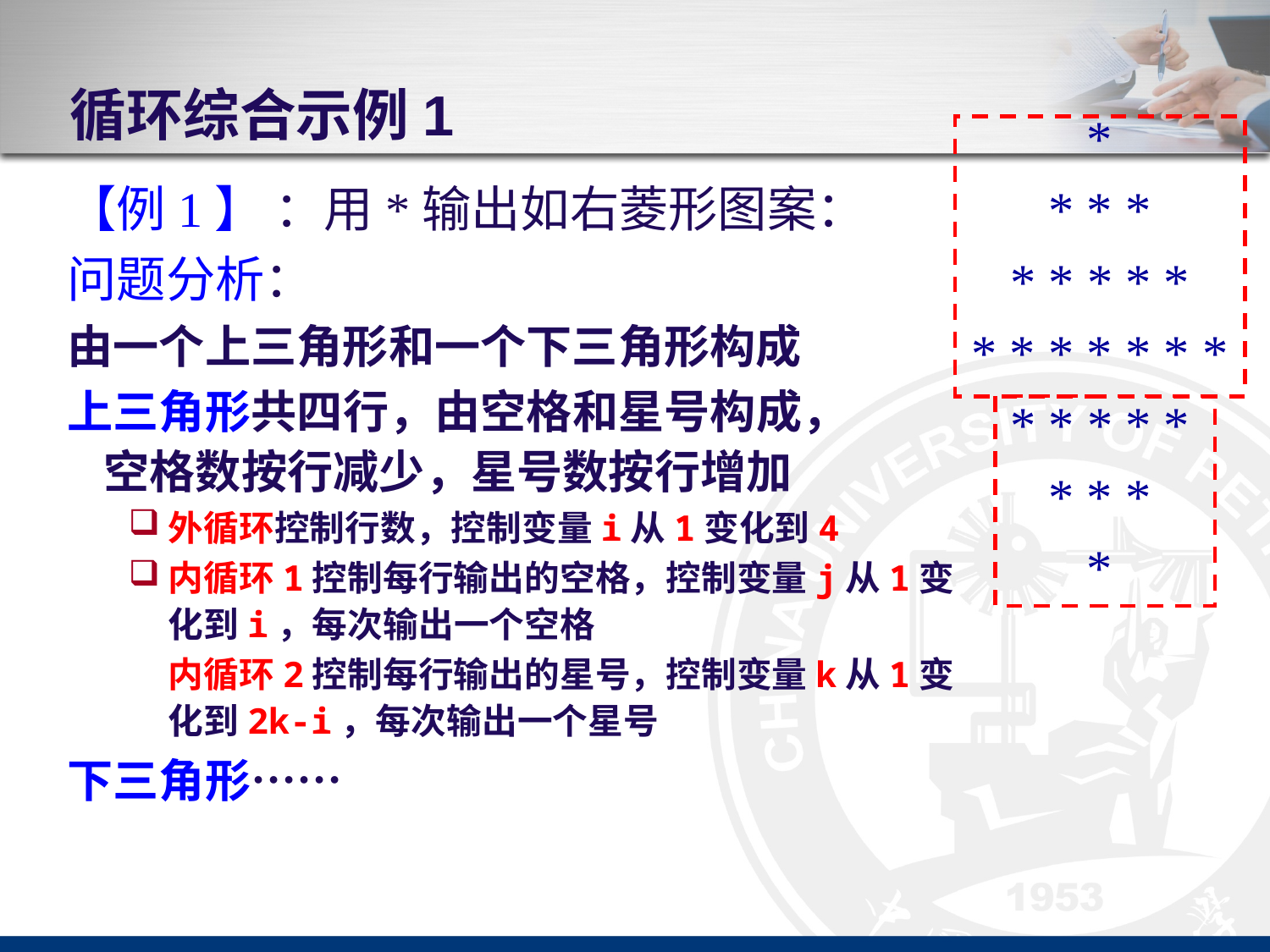

# 循环综合示例1

*
* * *
* * * * *
* * * * * * *
* * * * *
* * *
*
【例1】 ：用*输出如右菱形图案：
问题分析：
由一个上三角形和一个下三角形构成
上三角形共四行，由空格和星号构成，
空格数按行减少，星号数按行增加
外循环控制行数，控制变量i从1变化到4
内循环1控制每行输出的空格，控制变量j从1变化到i，每次输出一个空格
	内循环2控制每行输出的星号，控制变量k从1变化到2k-i，每次输出一个星号
下三角形……